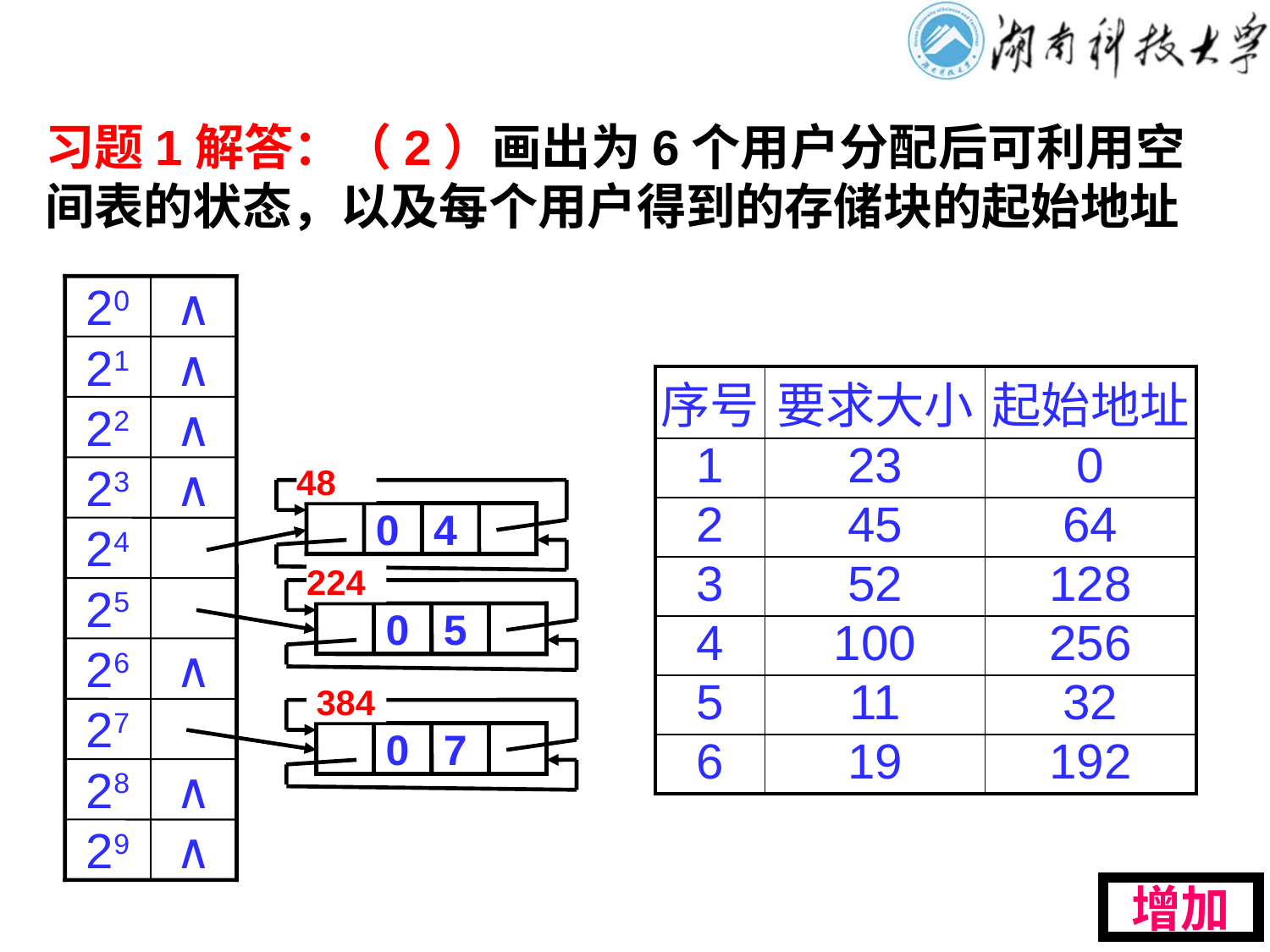

习题1解答：（2）画出为6个用户分配后可利用空间表的状态，以及每个用户得到的存储块的起始地址
20

∧

21

∧
22

∧
23

∧
48

 0

 4

24

224

25

 0

 5

26

∧

 384
27

 0

 7

28

∧

29

∧

| 序号 | 要求大小 | 起始地址 |
| --- | --- | --- |
| 1 | 23 | 0 |
| 2 | 45 | 64 |
| 3 | 52 | 128 |
| 4 | 100 | 256 |
| 5 | 11 | 32 |
| 6 | 19 | 192 |
增加